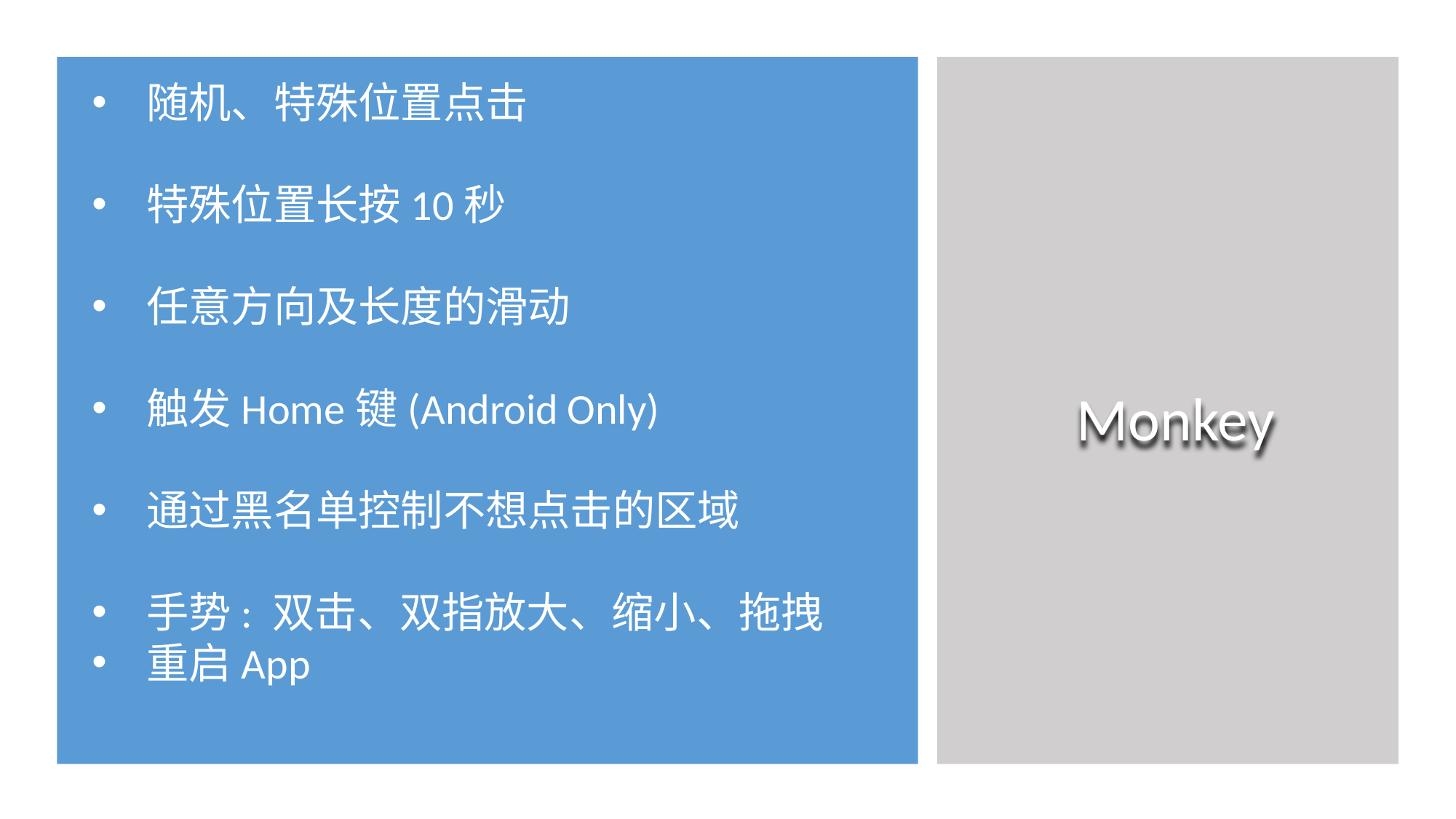

随机、特殊位置点击

特殊位置长按10秒

任意方向及长度的滑动

触发Home键(Android Only)

通过黑名单控制不想点击的区域

手势: 双击、双指放大、缩小、拖拽
重启App

# Monkey